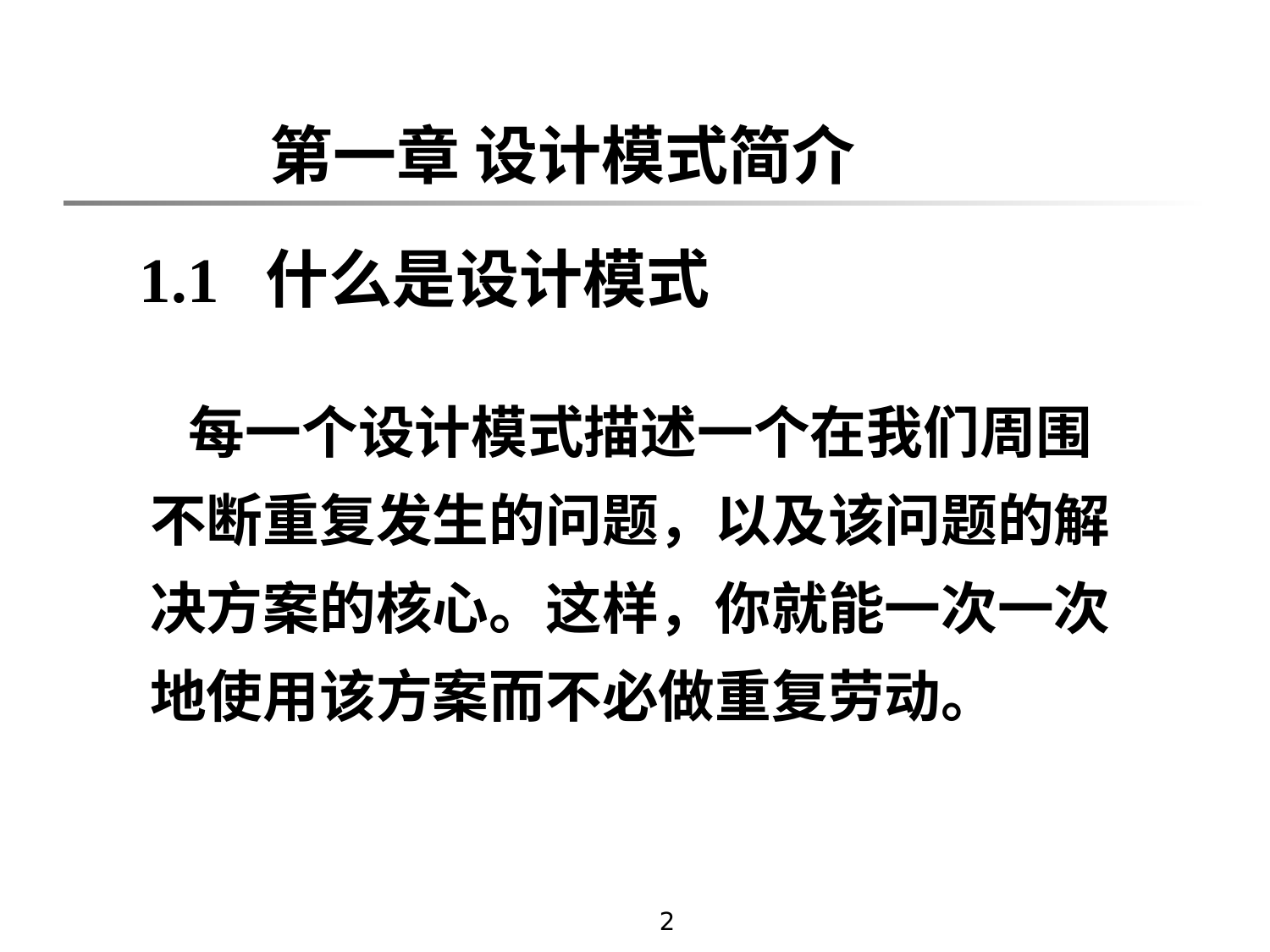

# 第一章 设计模式简介

1.1  什么是设计模式
   每一个设计模式描述一个在我们周围不断重复发生的问题，以及该问题的解决方案的核心。这样，你就能一次一次地使用该方案而不必做重复劳动。

2